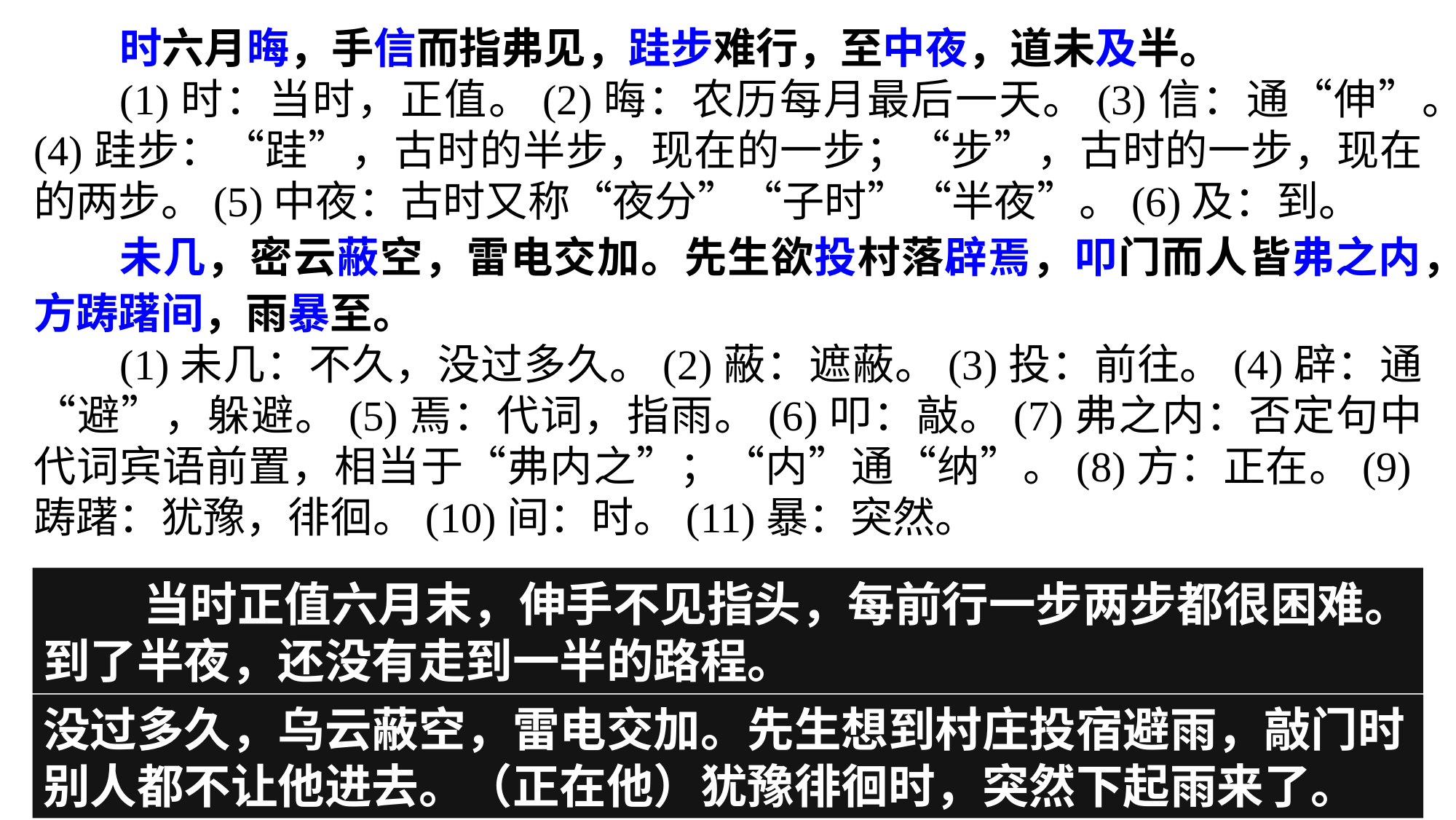

时六月晦，手信而指弗见，跬步难行，至中夜，道未及半。
(1)时：当时，正值。(2)晦：农历每月最后一天。(3)信：通“伸”。(4)跬步：“跬”，古时的半步，现在的一步；“步”，古时的一步，现在的两步。(5)中夜：古时又称“夜分”“子时”“半夜”。(6)及：到。
未几，密云蔽空，雷电交加。先生欲投村落辟焉，叩门而人皆弗之内，方踌躇间，雨暴至。
(1)未几：不久，没过多久。(2)蔽：遮蔽。(3)投：前往。(4)辟：通“避”，躲避。(5)焉：代词，指雨。(6)叩：敲。(7)弗之内：否定句中代词宾语前置，相当于“弗内之”；“内”通“纳”。(8)方：正在。(9)踌躇：犹豫，徘徊。(10)间：时。(11)暴：突然。
        当时正值六月末，伸手不见指头，每前行一步两步都很困难。到了半夜，还没有走到一半的路程。
没过多久，乌云蔽空，雷电交加。先生想到村庄投宿避雨，敲门时别人都不让他进去。（正在他）犹豫徘徊时，突然下起雨来了。